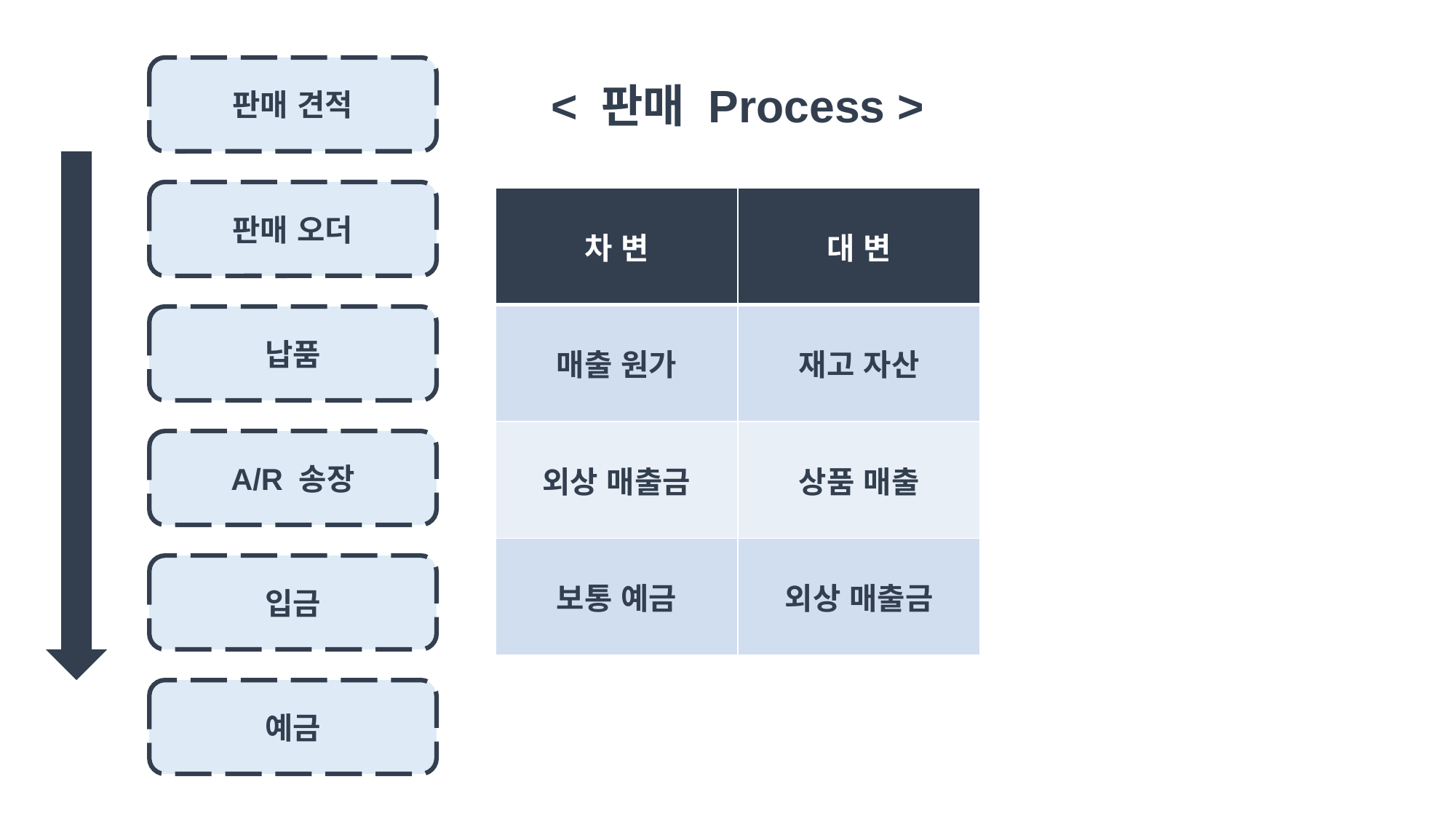

판매 견적
< 판매 Process >

판매 오더
| 차 변 | 대 변 |
| --- | --- |
| 매출 원가 | 재고 자산 |
| 외상 매출금 | 상품 매출 |
| 보통 예금 | 외상 매출금 |
납품
A/R 송장
입금
예금